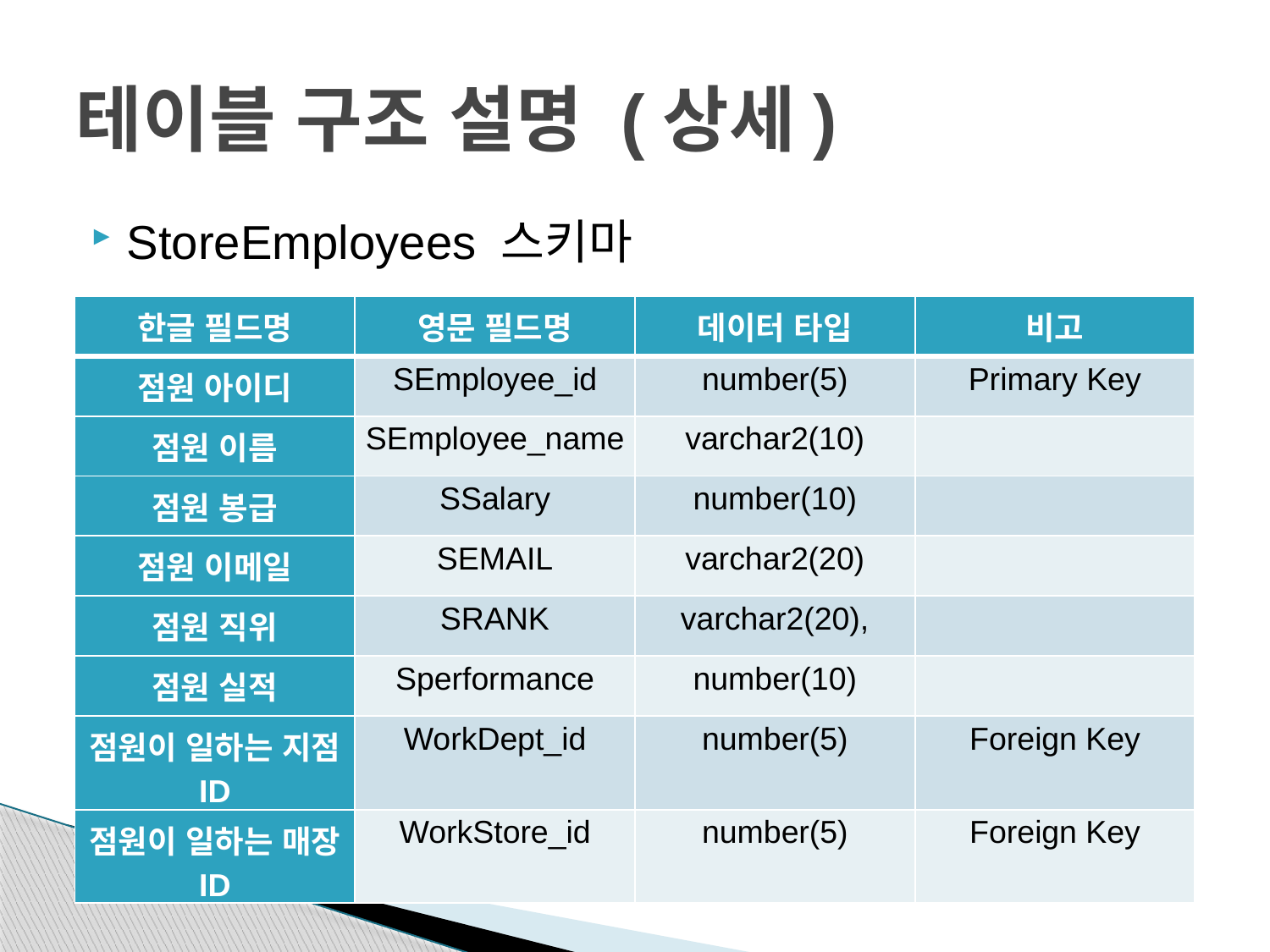

# 테이블 구조 설명 (상세)
StoreEmployees 스키마

| 한글 필드명 | 영문 필드명 | 데이터 타입 | 비고 |
| --- | --- | --- | --- |
| 점원 아이디 | SEmployee\_id | number(5) | Primary Key |
| 점원 이름 | SEmployee\_name | varchar2(10) |  |
| 점원 봉급 | SSalary | number(10) |  |
| 점원 이메일 | SEMAIL | varchar2(20) |  |
| 점원 직위 | SRANK | varchar2(20), |  |
| 점원 실적 | Sperformance | number(10) |  |
| 점원이 일하는 지점 ID | WorkDept\_id | number(5) | Foreign Key |
| 점원이 일하는 매장 ID | WorkStore\_id | number(5) | Foreign Key |